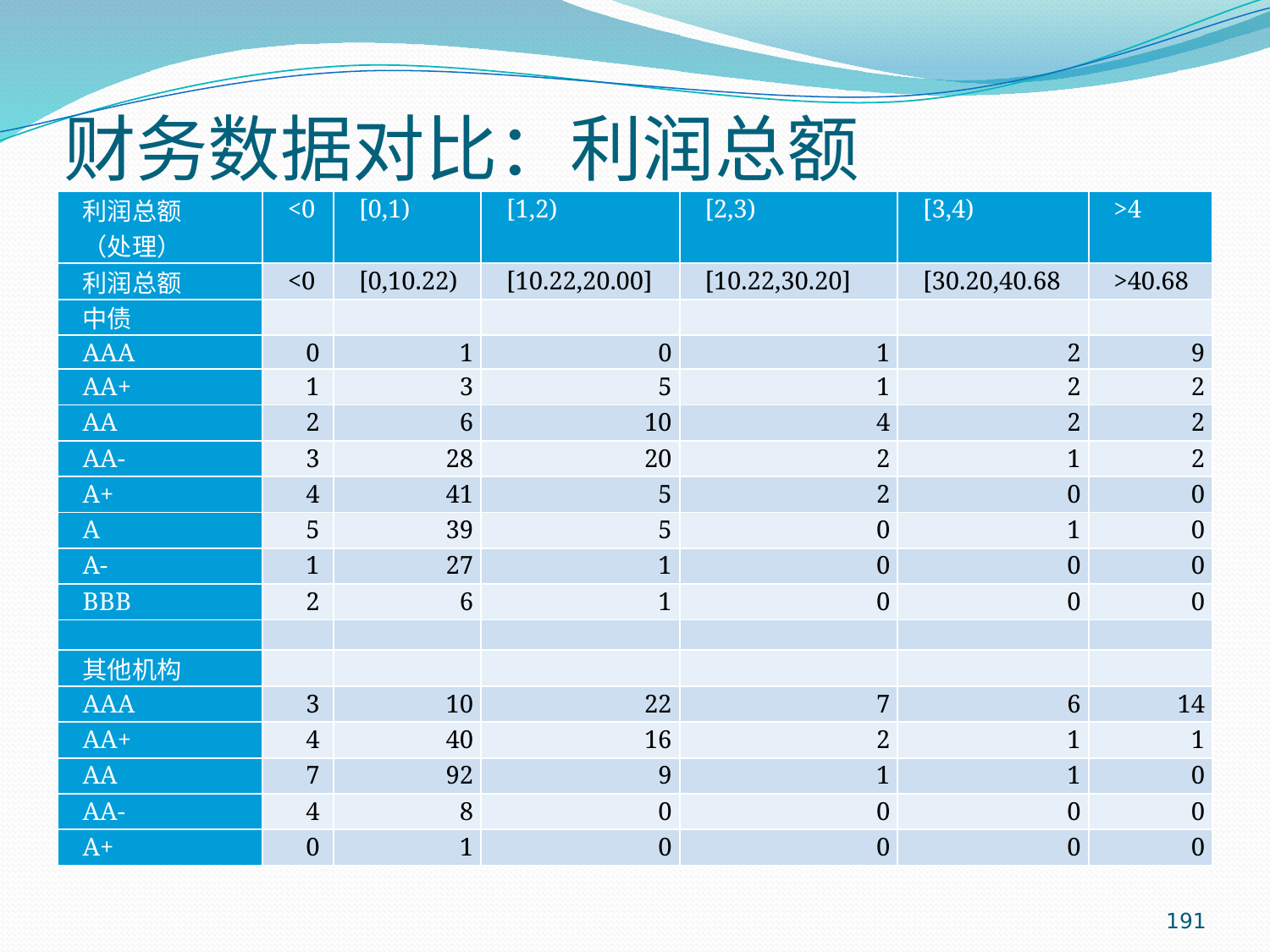

# 财务数据对比：利润总额
| 利润总额 （处理） | <0 | [0,1) | [1,2) | [2,3) | [3,4) | >4 |
| --- | --- | --- | --- | --- | --- | --- |
| 利润总额 | <0 | [0,10.22) | [10.22,20.00] | [10.22,30.20] | [30.20,40.68 | >40.68 |
| 中债 |  |  |  |  |  |  |
| AAA | 0 | 1 | 0 | 1 | 2 | 9 |
| AA+ | 1 | 3 | 5 | 1 | 2 | 2 |
| AA | 2 | 6 | 10 | 4 | 2 | 2 |
| AA- | 3 | 28 | 20 | 2 | 1 | 2 |
| A+ | 4 | 41 | 5 | 2 | 0 | 0 |
| A | 5 | 39 | 5 | 0 | 1 | 0 |
| A- | 1 | 27 | 1 | 0 | 0 | 0 |
| BBB | 2 | 6 | 1 | 0 | 0 | 0 |
|  |  |  |  |  |  |  |
| 其他机构 |  |  |  |  |  |  |
| AAA | 3 | 10 | 22 | 7 | 6 | 14 |
| AA+ | 4 | 40 | 16 | 2 | 1 | 1 |
| AA | 7 | 92 | 9 | 1 | 1 | 0 |
| AA- | 4 | 8 | 0 | 0 | 0 | 0 |
| A+ | 0 | 1 | 0 | 0 | 0 | 0 |
191